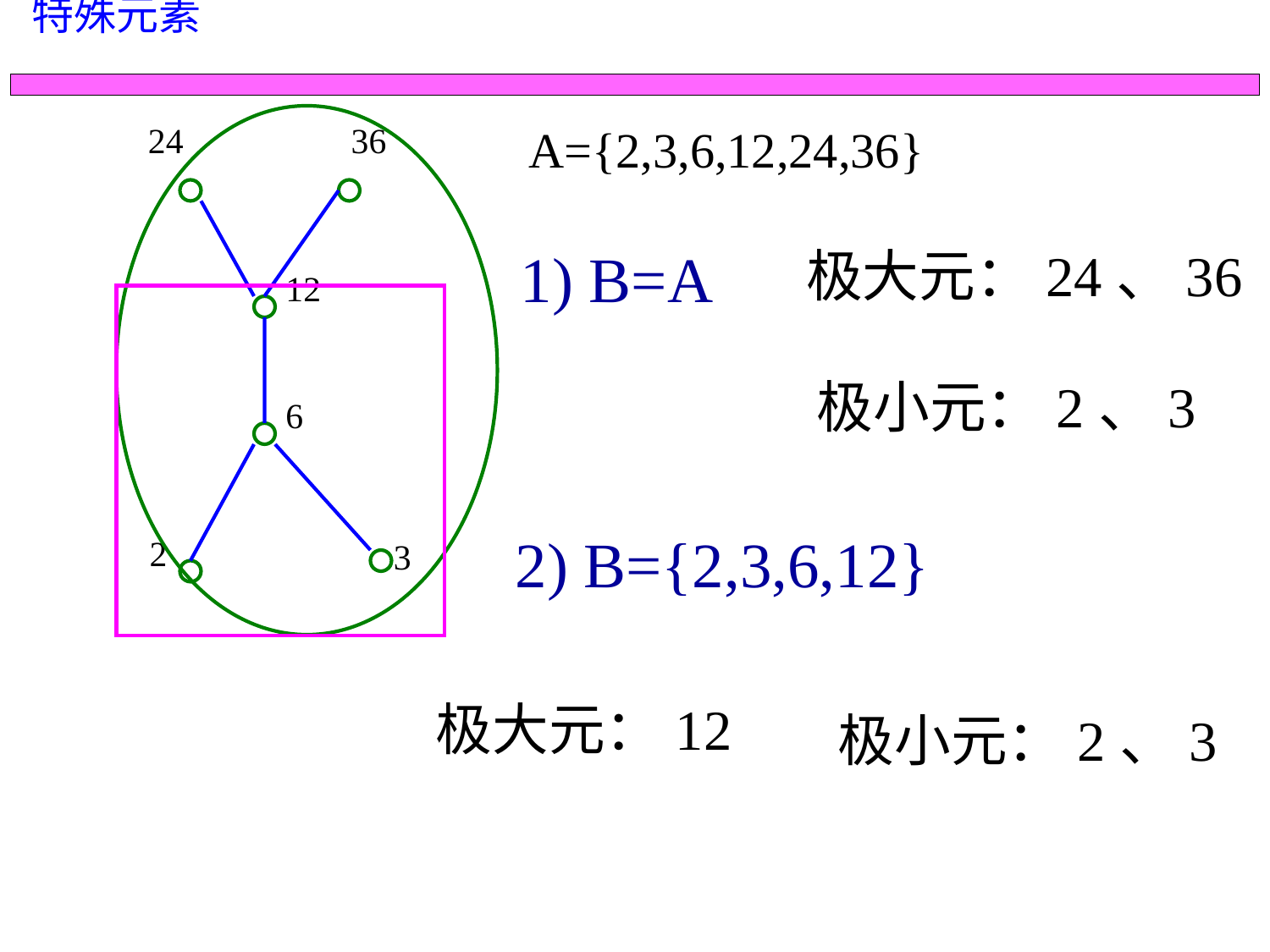

特殊元素

24
36
A={2,3,6,12,24,36}

1) B=A
极大元：24、36
12

极小元：2、3
6

2) B={2,3,6,12}
2
3

极大元：12
极小元：2、3